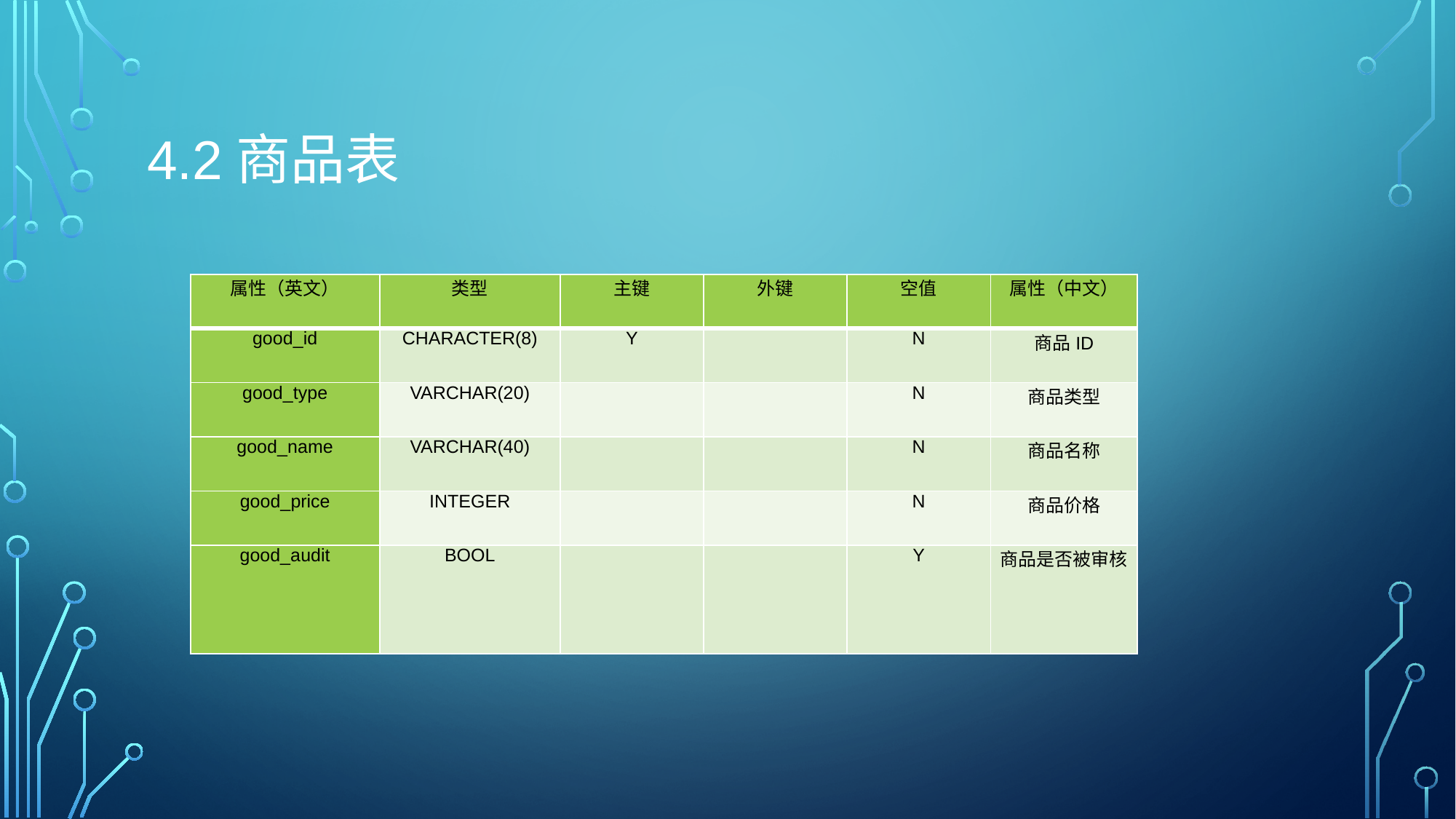

# 4.2商品表
| 属性（英文） | 类型 | 主键 | 外键 | 空值 | 属性（中文） |
| --- | --- | --- | --- | --- | --- |
| good\_id | CHARACTER(8) | Y |  | N | 商品ID |
| good\_type | VARCHAR(20) |  |  | N | 商品类型 |
| good\_name | VARCHAR(40) |  |  | N | 商品名称 |
| good\_price | INTEGER |  |  | N | 商品价格 |
| good\_audit | BOOL |  |  | Y | 商品是否被审核 |